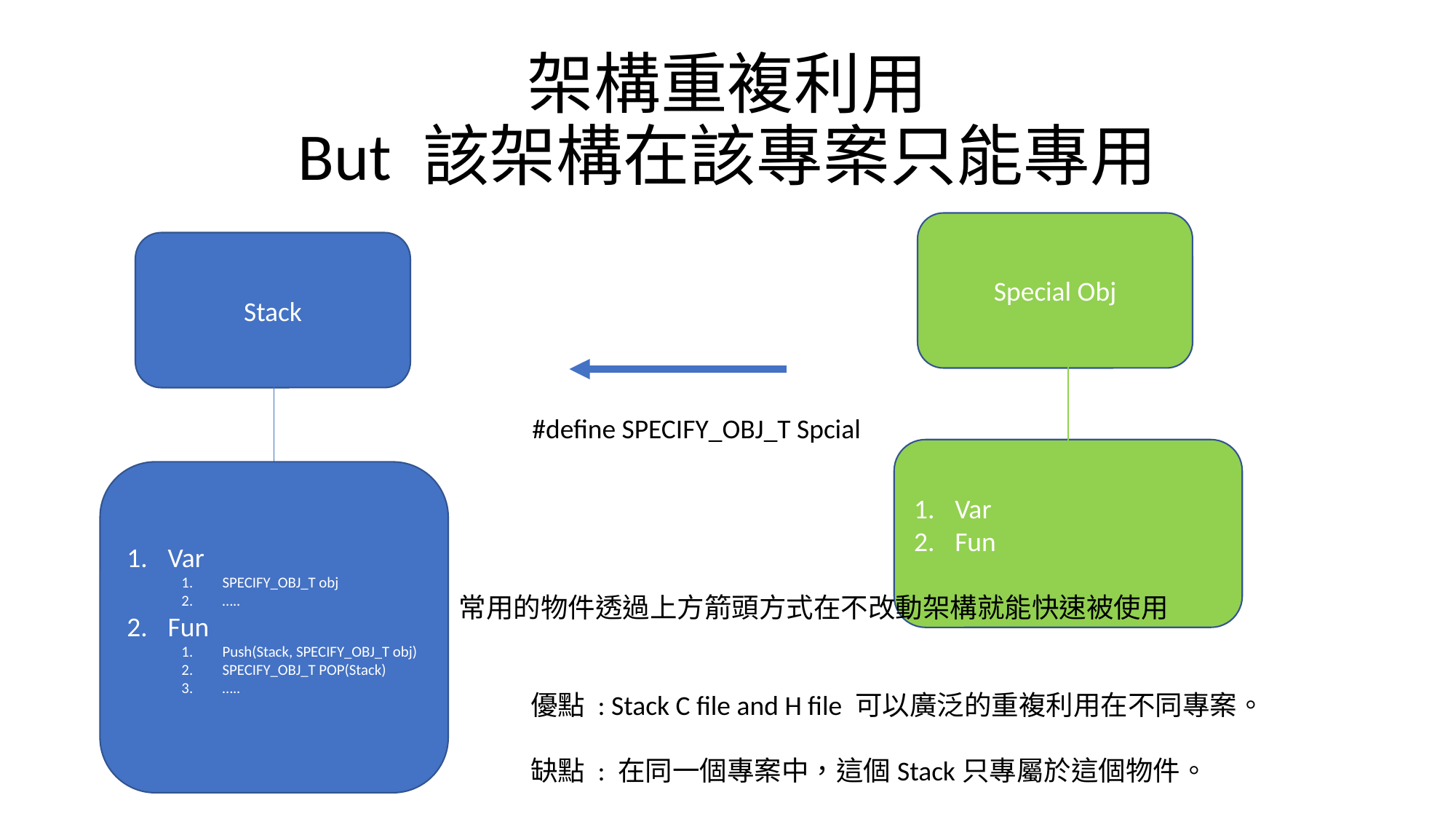

# 架構重複利用 But 該架構在該專案只能專用
Special Obj
Stack
#define SPECIFY_OBJ_T Spcial
Var
Fun

Var
SPECIFY_OBJ_T obj
…..
Fun
Push(Stack, SPECIFY_OBJ_T obj)
SPECIFY_OBJ_T POP(Stack)
…..

常用的物件透過上方箭頭方式在不改動架構就能快速被使用
優點 : Stack C file and H file 可以廣泛的重複利用在不同專案。

缺點 : 在同一個專案中，這個Stack只專屬於這個物件。